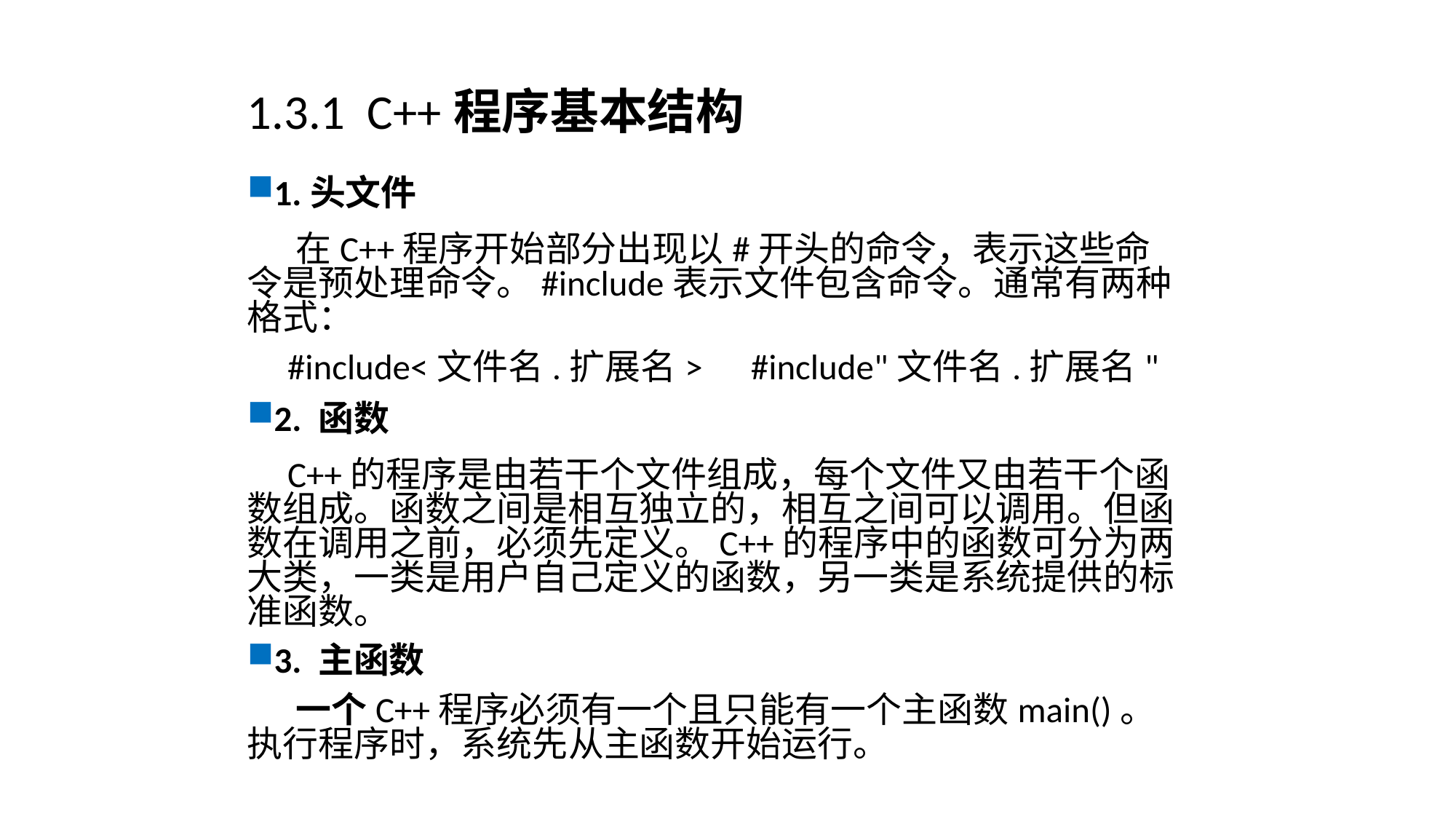

# 1.3.1  C++程序基本结构
1.头文件
     在C++程序开始部分出现以#开头的命令，表示这些命令是预处理命令。#include表示文件包含命令。通常有两种格式：
     #include<文件名.扩展名>      #include"文件名.扩展名"
2. 函数
     C++的程序是由若干个文件组成，每个文件又由若干个函数组成。函数之间是相互独立的，相互之间可以调用。但函数在调用之前，必须先定义。C++的程序中的函数可分为两大类，一类是用户自己定义的函数，另一类是系统提供的标准函数。
3. 主函数
     一个C++程序必须有一个且只能有一个主函数main()。执行程序时，系统先从主函数开始运行。